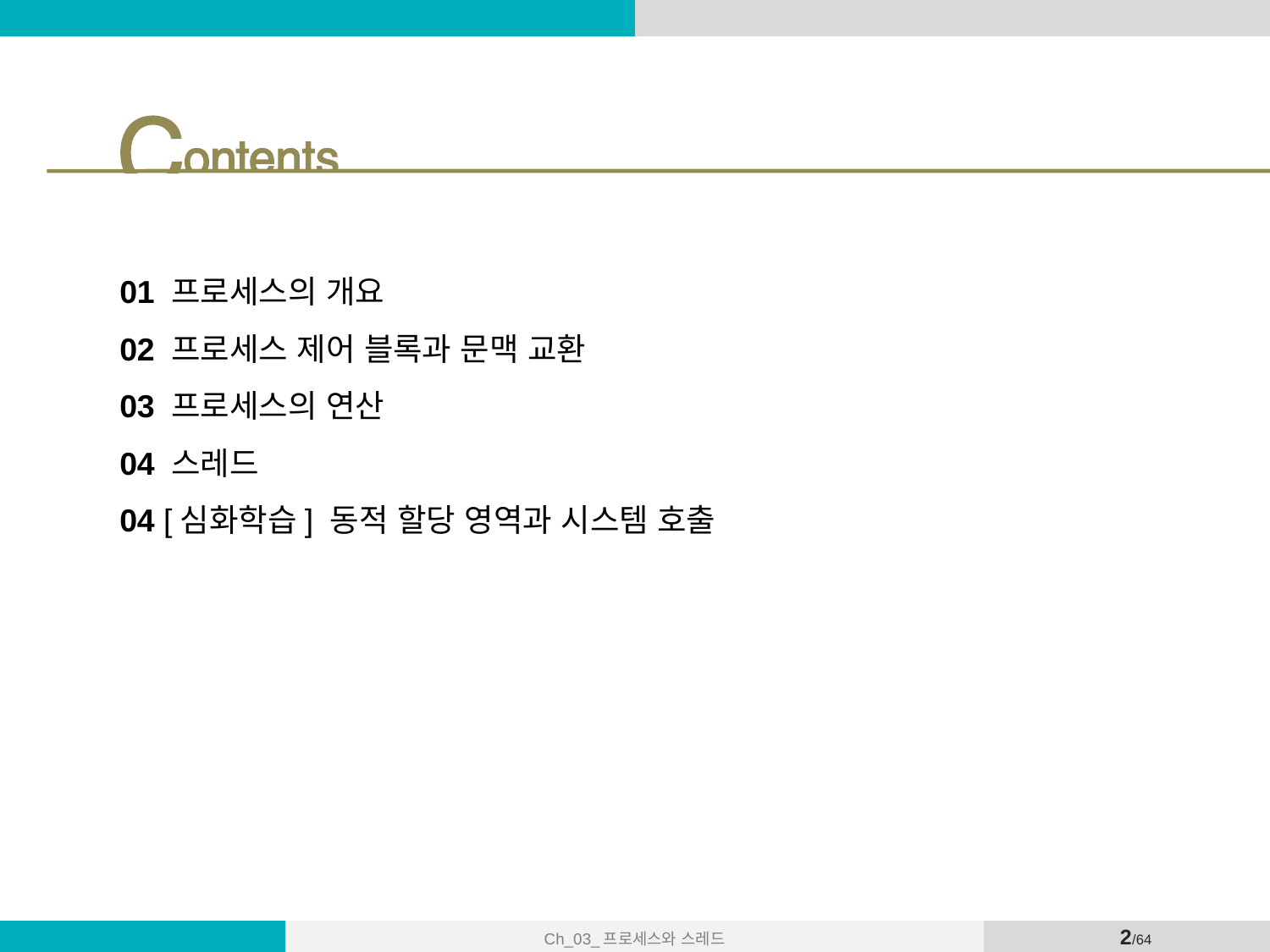

01 프로세스의 개요
02 프로세스 제어 블록과 문맥 교환
03 프로세스의 연산
04 스레드
04 [심화학습] 동적 할당 영역과 시스템 호출